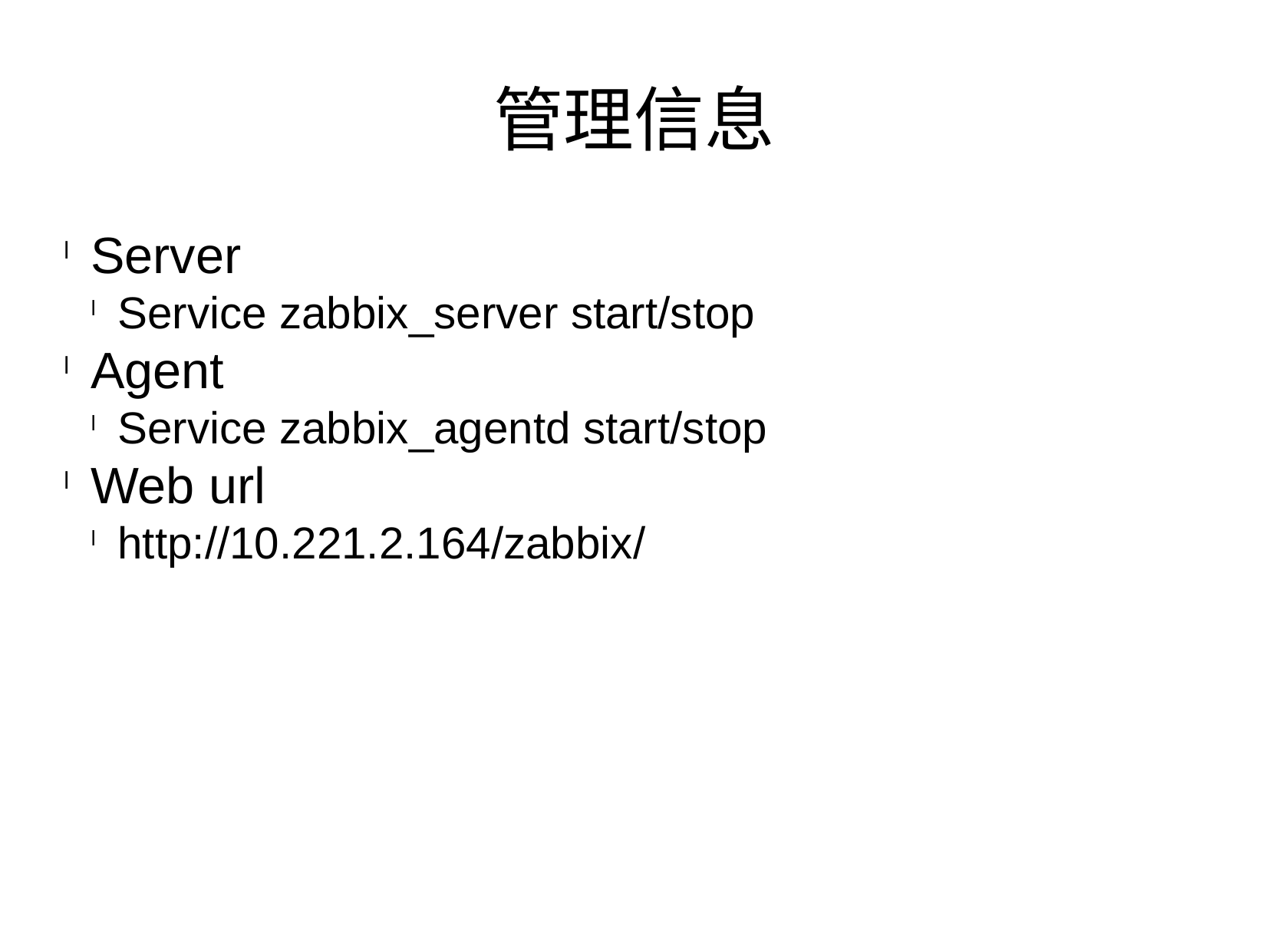

管理信息
Server
Service zabbix_server start/stop
Agent
Service zabbix_agentd start/stop
Web url
http://10.221.2.164/zabbix/